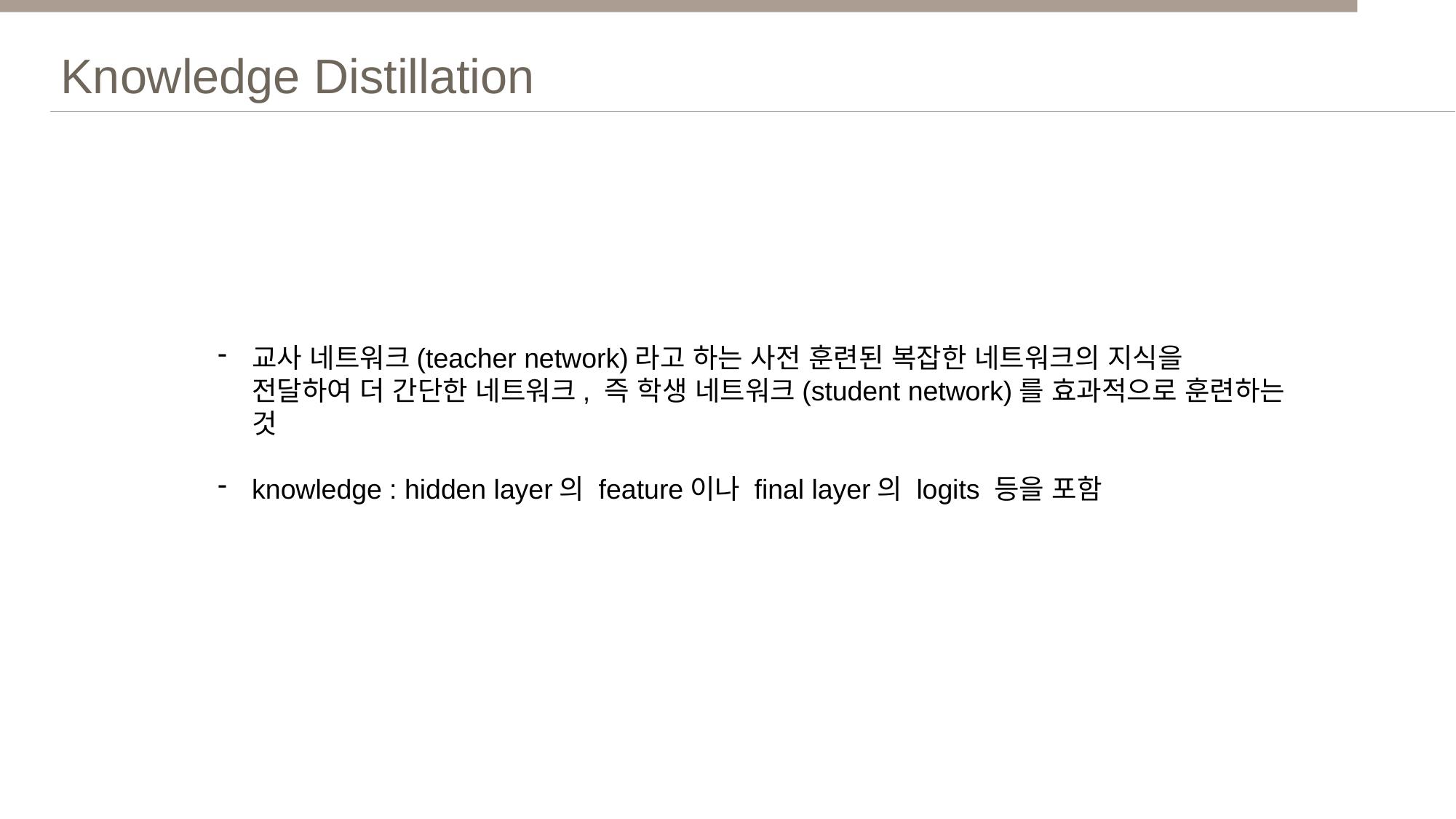

Knowledge Distillation
교사 네트워크(teacher network)라고 하는 사전 훈련된 복잡한 네트워크의 지식을 전달하여 더 간단한 네트워크, 즉 학생 네트워크(student network)를 효과적으로 훈련하는 것

knowledge : hidden layer의 feature이나 final layer의 logits 등을 포함